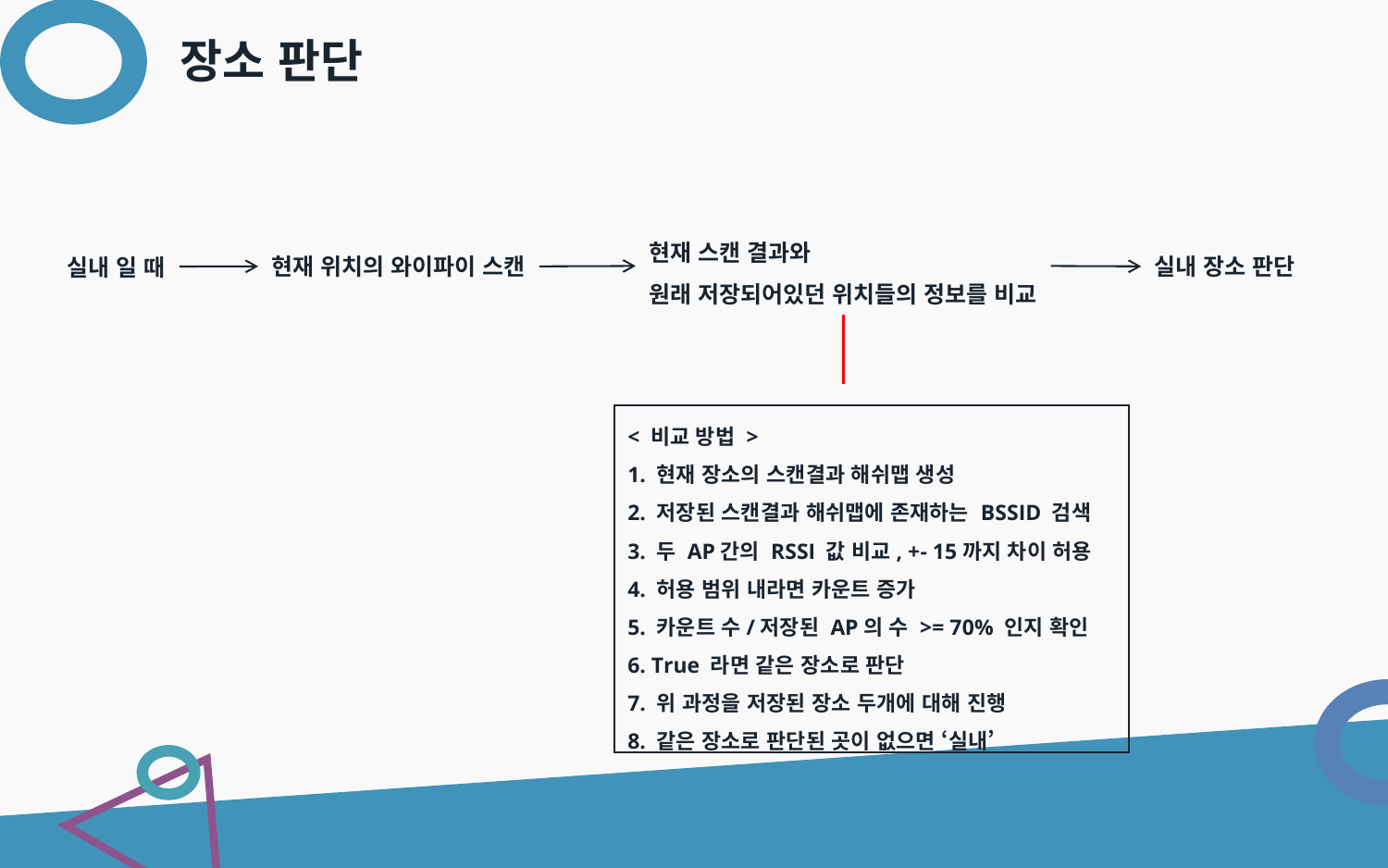

장소 판단
현재 스캔 결과와
원래 저장되어있던 위치들의 정보를 비교
현재 위치의 와이파이 스캔
실내 장소 판단
실내 일 때
< 비교 방법 >
1. 현재 장소의 스캔결과 해쉬맵 생성
2. 저장된 스캔결과 해쉬맵에 존재하는 BSSID 검색
3. 두 AP간의 RSSI 값 비교, +- 15까지 차이 허용
4. 허용 범위 내라면 카운트 증가
5. 카운트 수/저장된 AP의 수 >= 70% 인지 확인
6. True 라면 같은 장소로 판단
7. 위 과정을 저장된 장소 두개에 대해 진행
8. 같은 장소로 판단된 곳이 없으면 ‘실내’